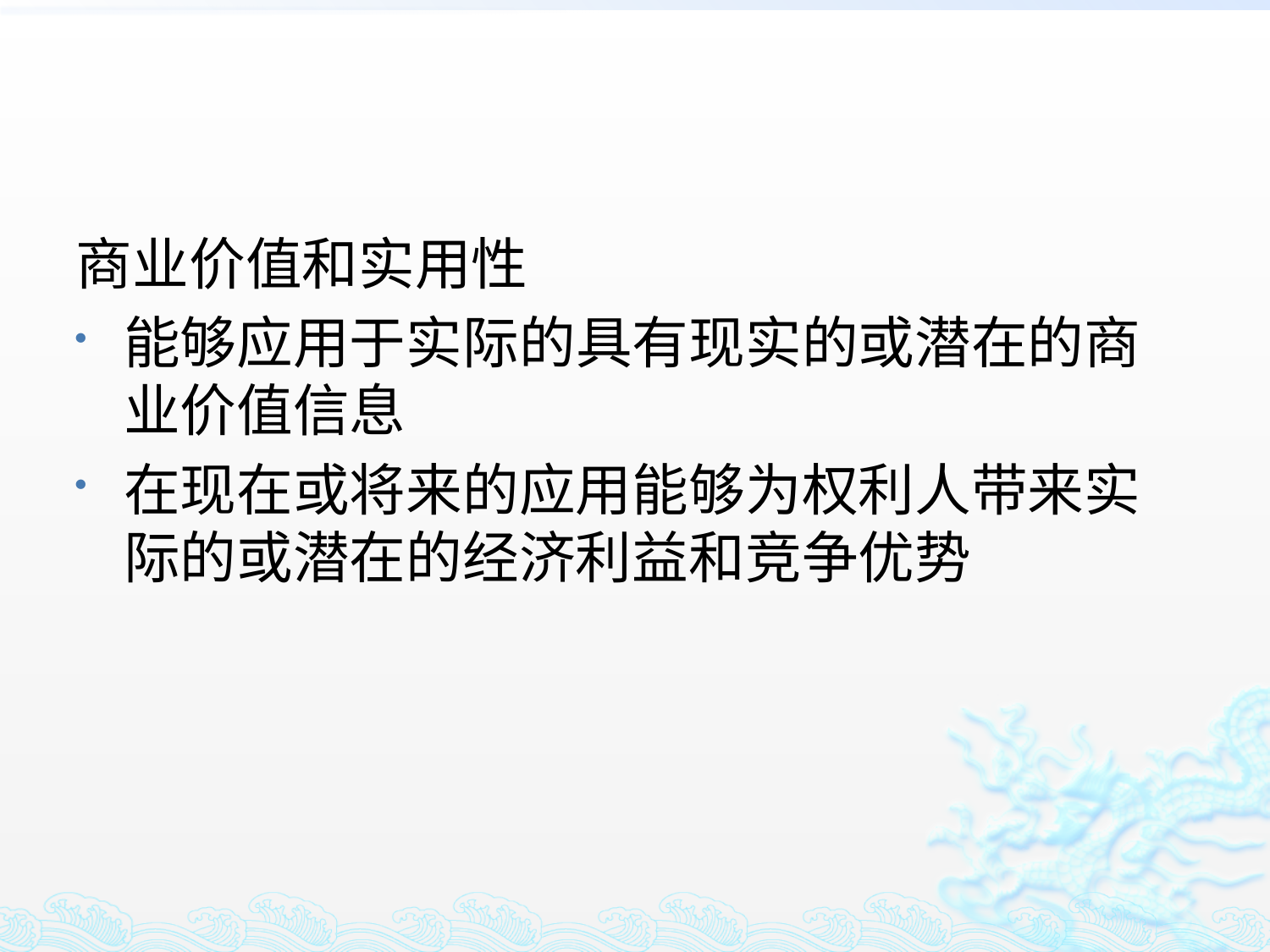

#
商业价值和实用性
能够应用于实际的具有现实的或潜在的商业价值信息
在现在或将来的应用能够为权利人带来实际的或潜在的经济利益和竞争优势